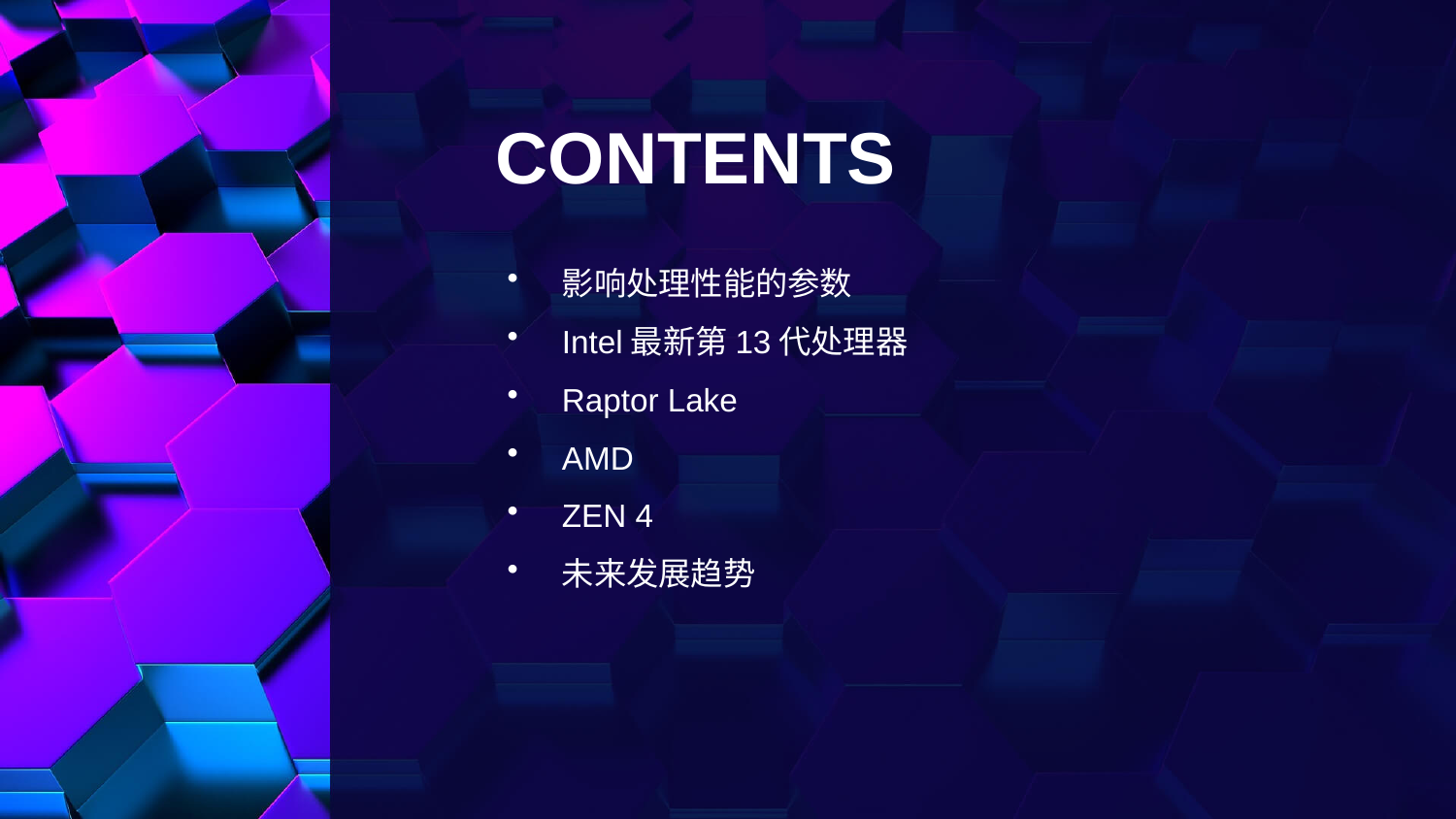

CONTENTS
影响处理性能的参数
Intel最新第13代处理器
Raptor Lake
AMD
ZEN 4
未来发展趋势